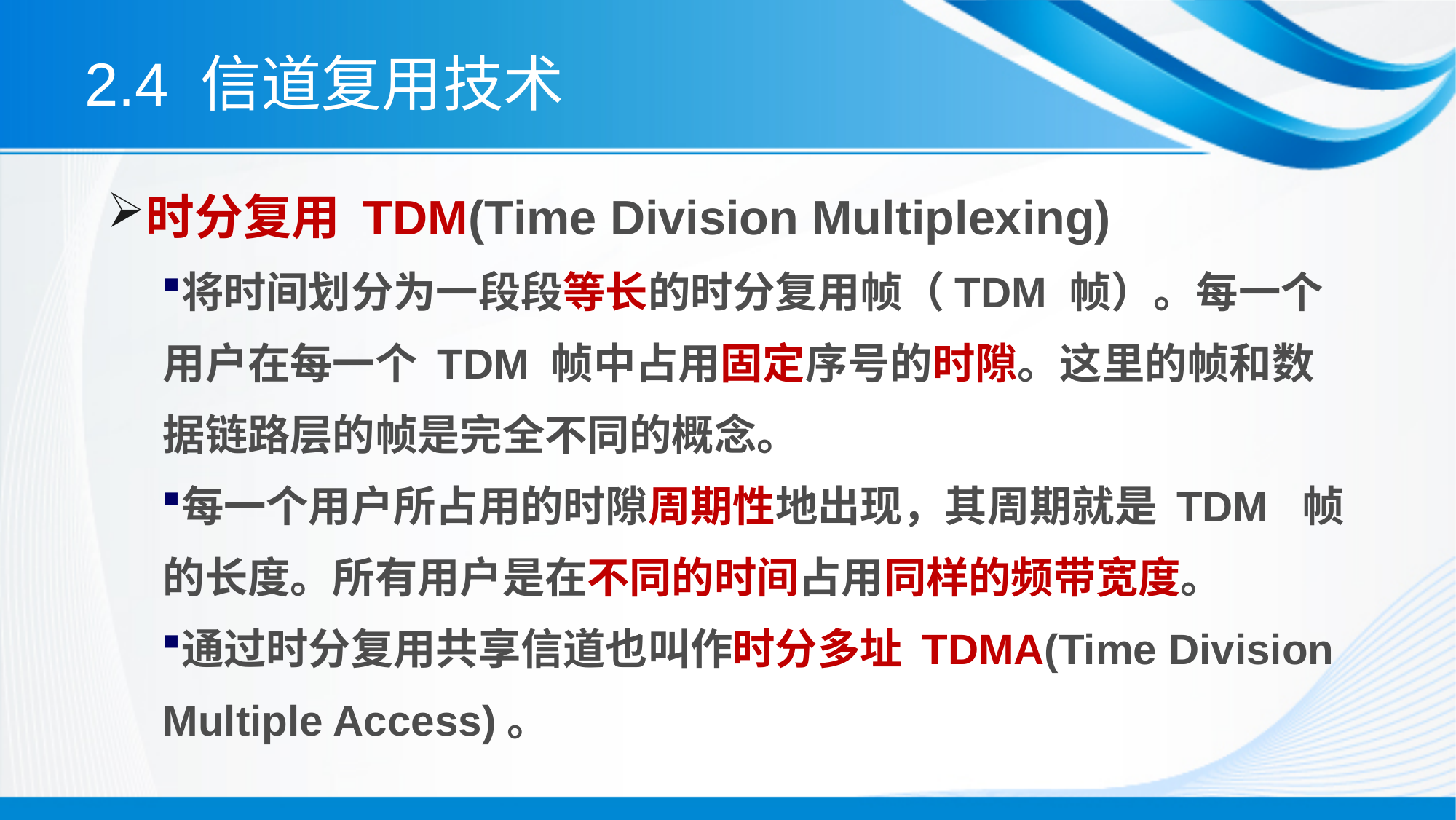

# 2.4 信道复用技术
时分复用 TDM(Time Division Multiplexing)
将时间划分为一段段等长的时分复用帧（TDM 帧）。每一个用户在每一个 TDM 帧中占用固定序号的时隙。这里的帧和数据链路层的帧是完全不同的概念。
每一个用户所占用的时隙周期性地出现，其周期就是 TDM  帧的长度。所有用户是在不同的时间占用同样的频带宽度。
通过时分复用共享信道也叫作时分多址 TDMA(Time Division Multiple Access)。